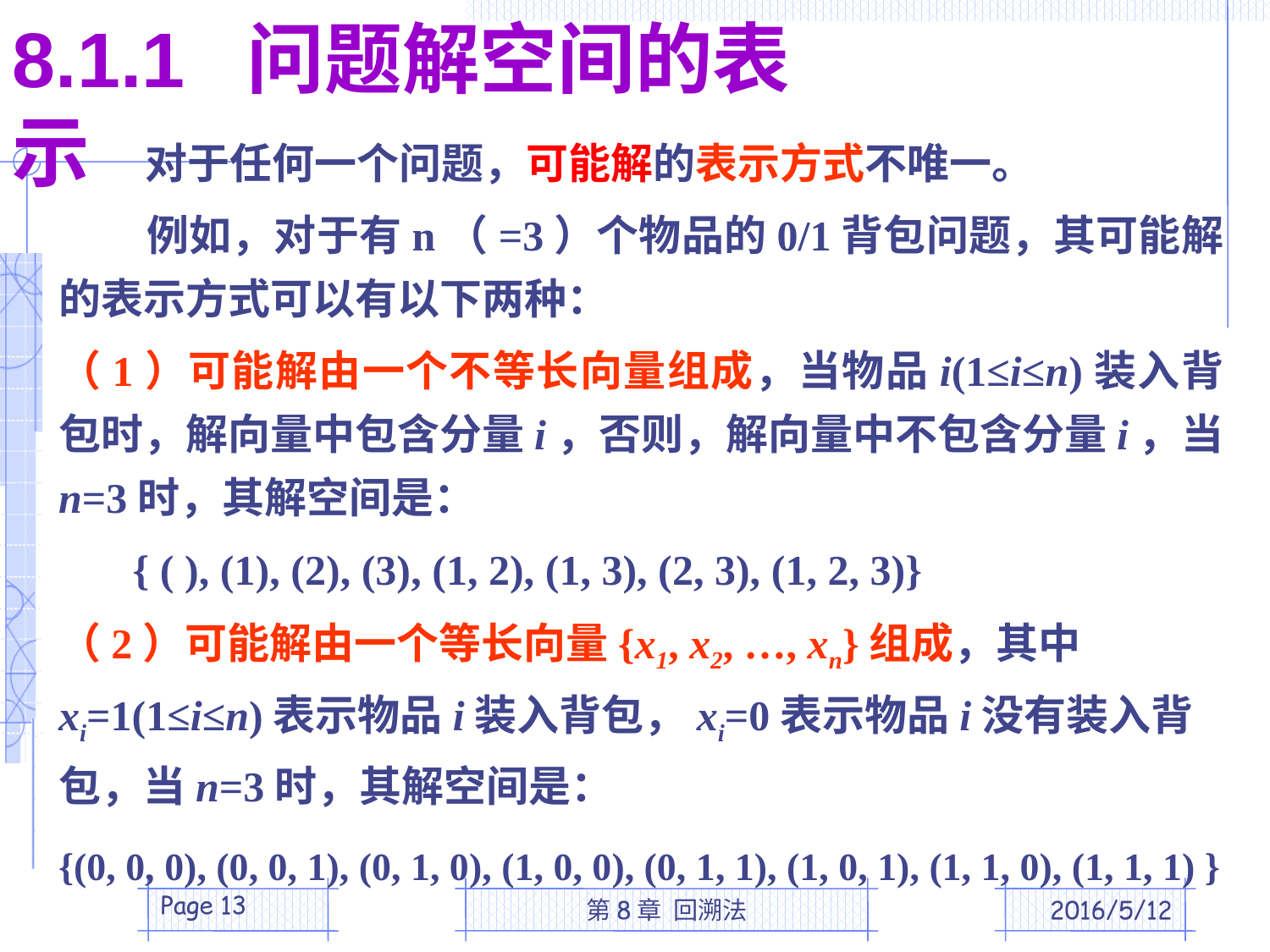

8.1.1  问题解空间的表示
        对于任何一个问题，可能解的表示方式不唯一。
        例如，对于有n（=3）个物品的0/1背包问题，其可能解的表示方式可以有以下两种：
（1）可能解由一个不等长向量组成，当物品i(1≤i≤n)装入背包时，解向量中包含分量i，否则，解向量中不包含分量i，当n=3时，其解空间是：
       { ( ), (1), (2), (3), (1, 2), (1, 3), (2, 3), (1, 2, 3)}
（2）可能解由一个等长向量{x1, x2, …, xn}组成，其中xi=1(1≤i≤n)表示物品i装入背包，xi=0表示物品i没有装入背包，当n=3时，其解空间是：
{(0, 0, 0), (0, 0, 1), (0, 1, 0), (1, 0, 0), (0, 1, 1), (1, 0, 1), (1, 1, 0), (1, 1, 1) }
Page 13
第8章  回溯法
2016/5/12